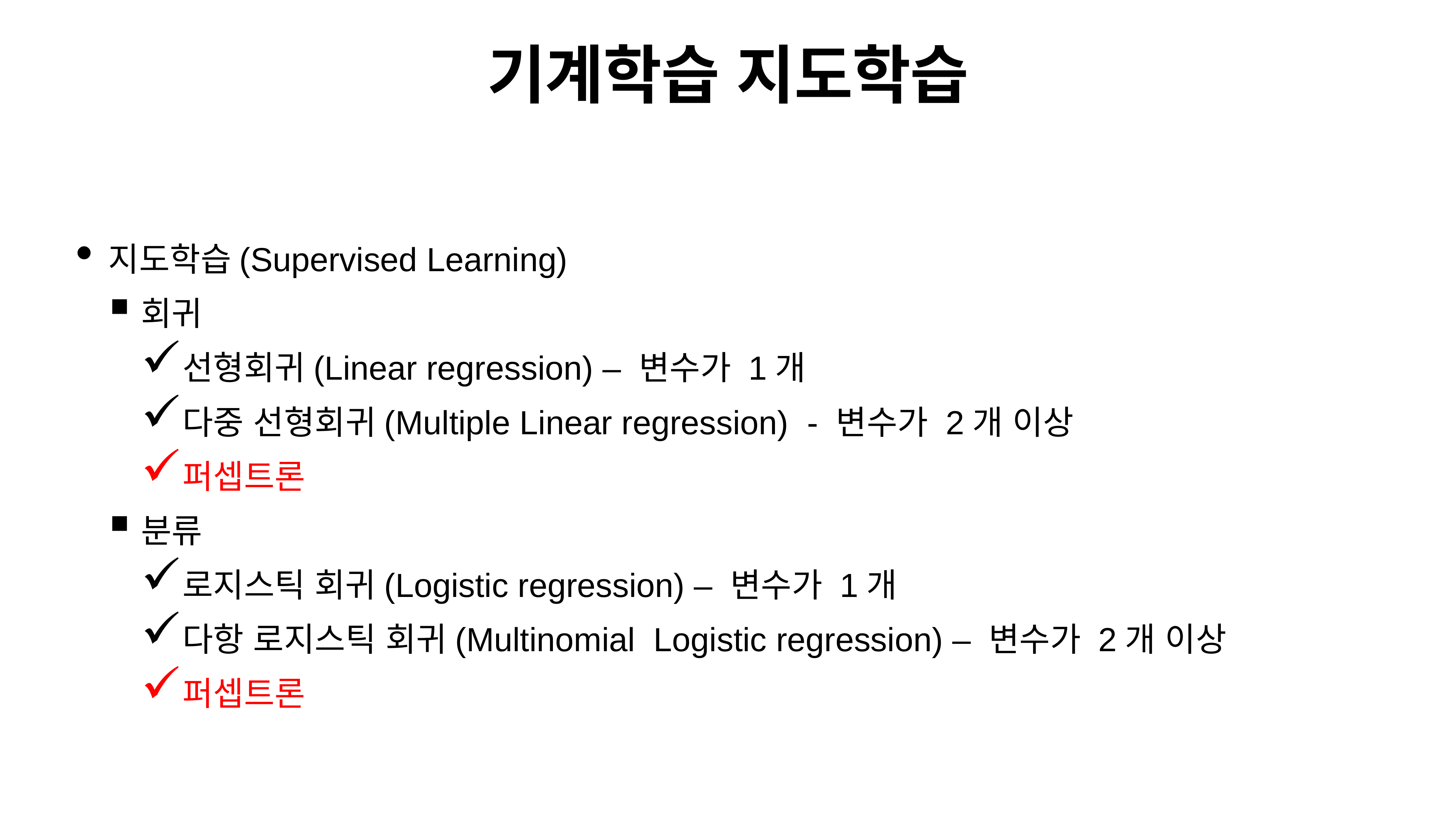

# 기계학습 지도학습
지도학습(Supervised Learning)
회귀
선형회귀(Linear regression) – 변수가 1개
다중 선형회귀(Multiple Linear regression)  - 변수가 2개 이상
퍼셉트론
분류
로지스틱 회귀(Logistic regression) – 변수가 1개
다항 로지스틱 회귀(Multinomial  Logistic regression) – 변수가 2개 이상
퍼셉트론